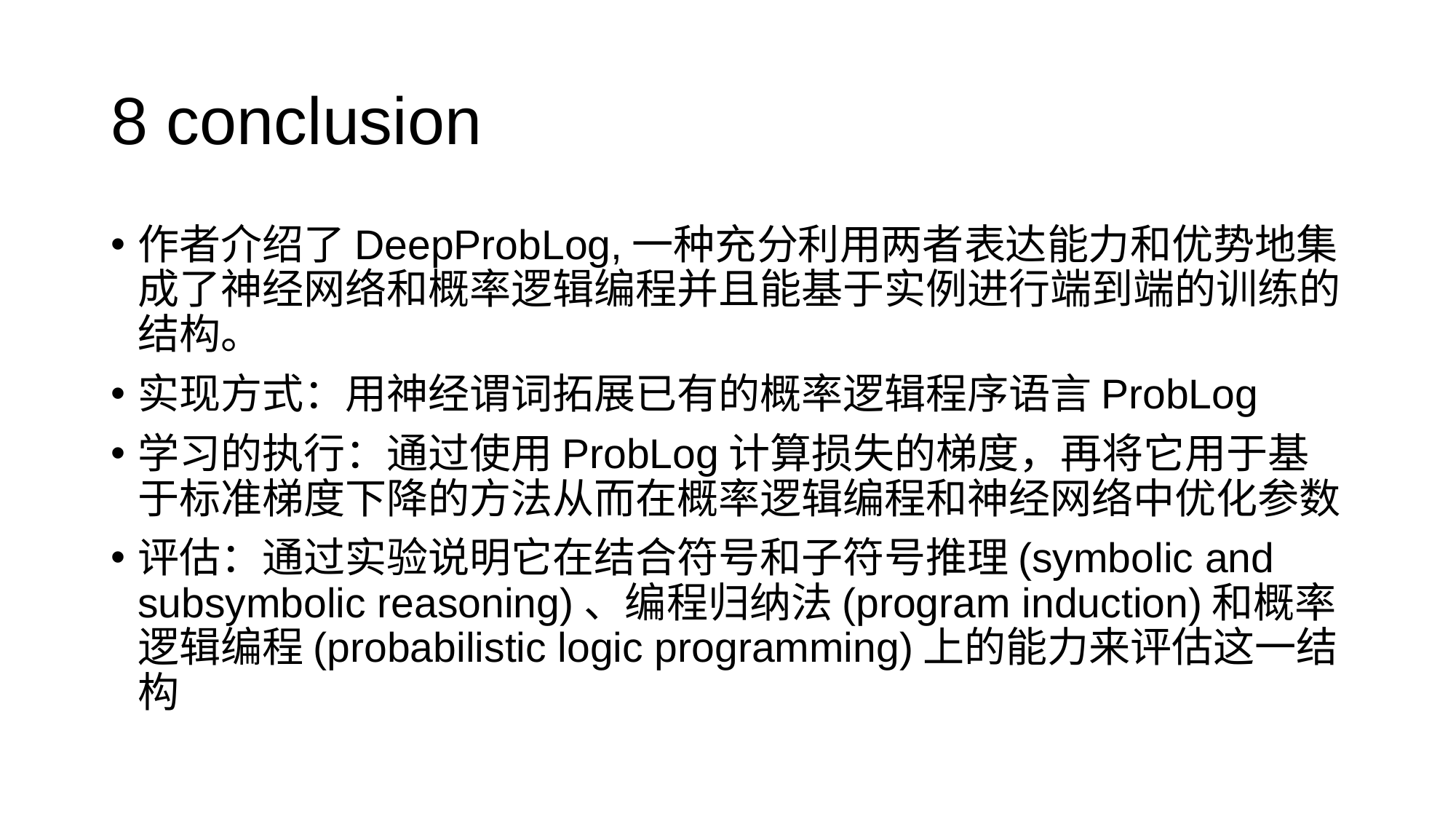

# 8 conclusion
作者介绍了DeepProbLog,一种充分利用两者表达能力和优势地集成了神经网络和概率逻辑编程并且能基于实例进行端到端的训练的结构。
实现方式：用神经谓词拓展已有的概率逻辑程序语言ProbLog
学习的执行：通过使用ProbLog计算损失的梯度，再将它用于基于标准梯度下降的方法从而在概率逻辑编程和神经网络中优化参数
评估：通过实验说明它在结合符号和子符号推理(symbolic and subsymbolic reasoning)、编程归纳法(program induction)和概率逻辑编程(probabilistic logic programming)上的能力来评估这一结构